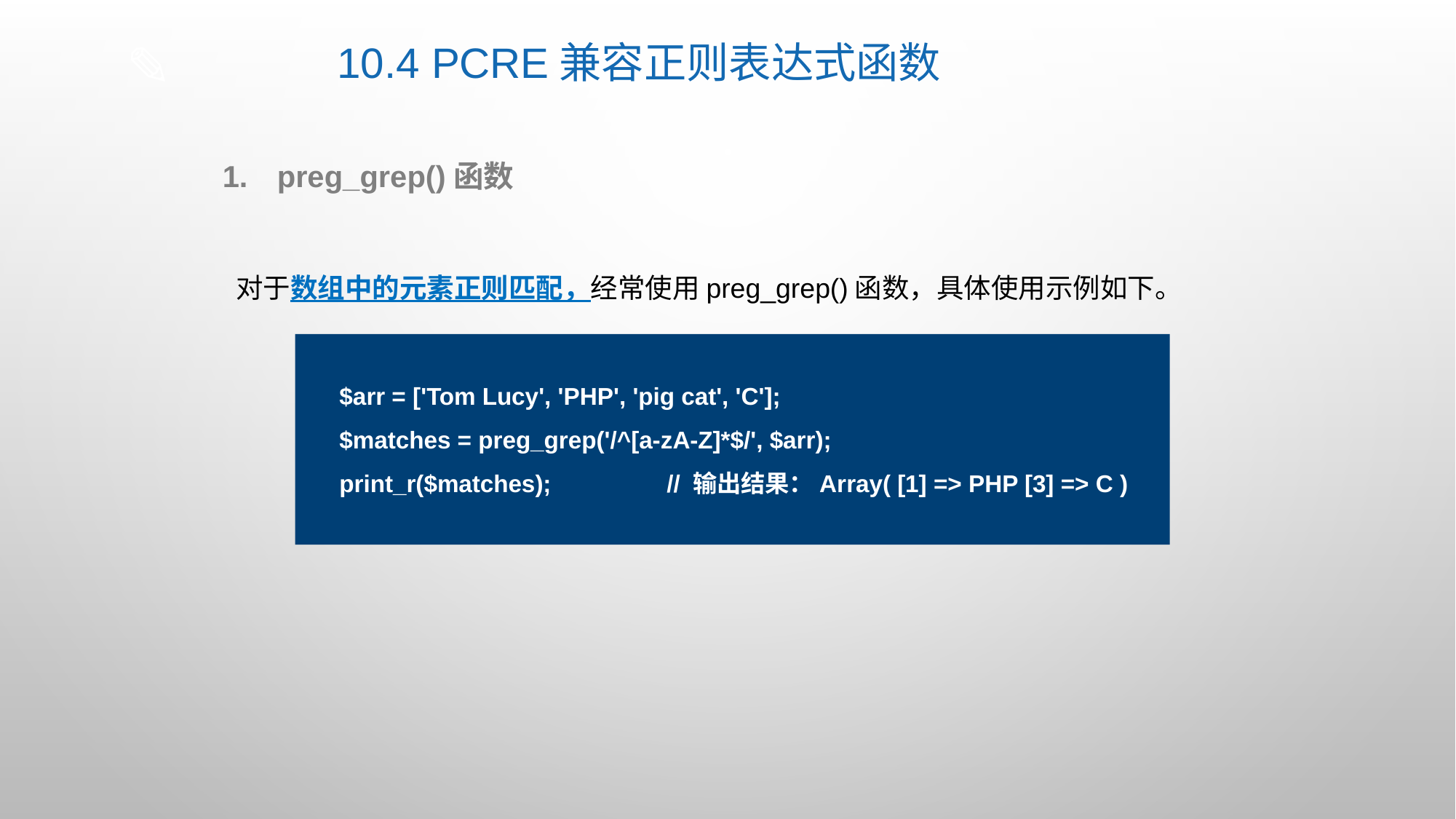

# 10.4 PCRE兼容正则表达式函数
preg_grep()函数
对于数组中的元素正则匹配，经常使用preg_grep()函数，具体使用示例如下。

$arr = ['Tom Lucy', 'PHP', 'pig cat', 'C'];
$matches = preg_grep('/^[a-zA-Z]*$/', $arr);
print_r($matches);		// 输出结果：Array( [1] => PHP [3] => C )